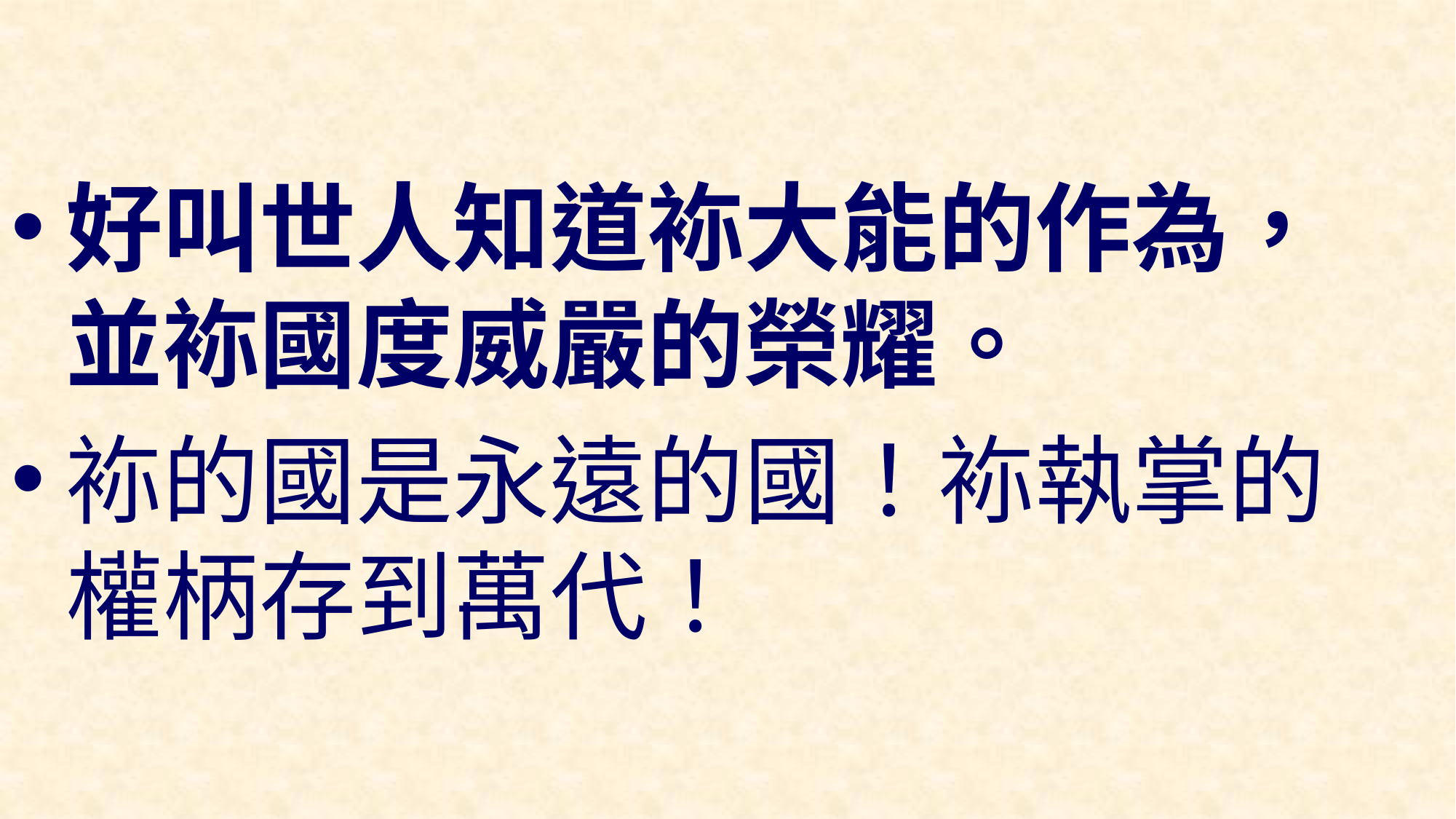

好叫世人知道袮大能的作為，並袮國度威嚴的榮耀。
袮的國是永遠的國！袮執掌的權柄存到萬代！